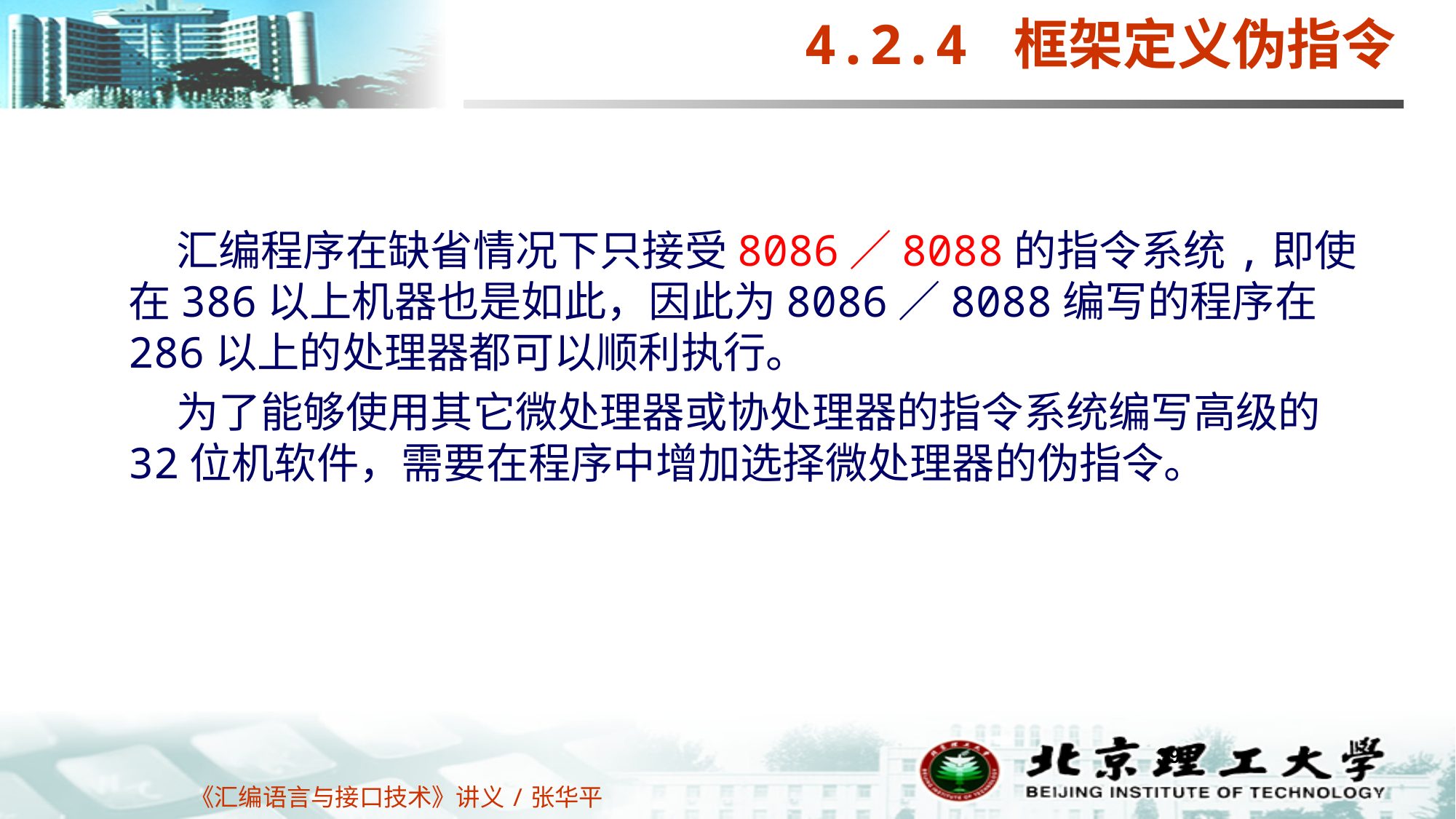

4.2.4 框架定义伪指令
    汇编程序在缺省情况下只接受8086／8088的指令系统,即使在386以上机器也是如此，因此为8086／8088编写的程序在286以上的处理器都可以顺利执行。
    为了能够使用其它微处理器或协处理器的指令系统编写高级的32位机软件，需要在程序中增加选择微处理器的伪指令。
39